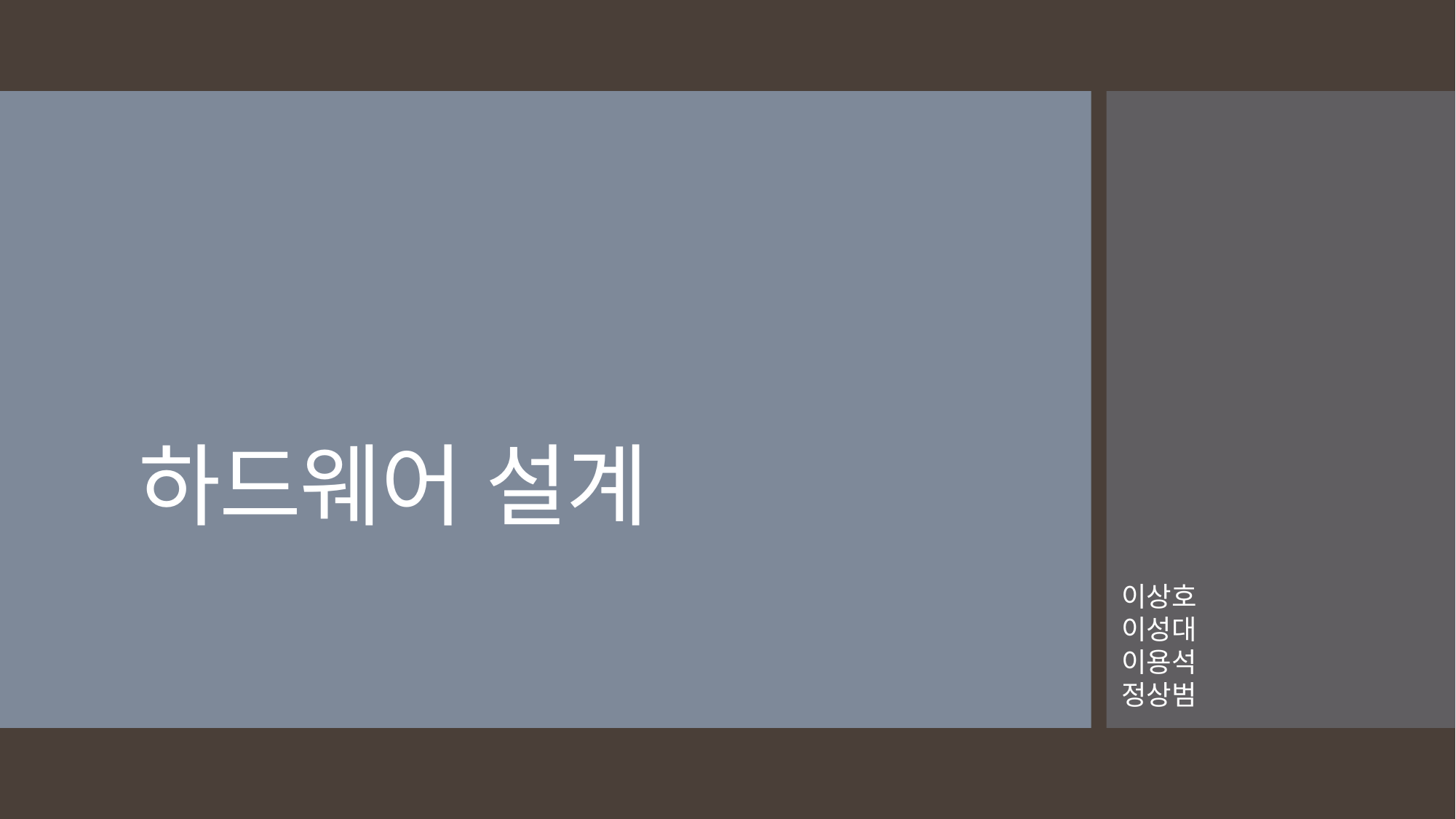

# 하드웨어 설계
이상호
이성대
이용석
정상범